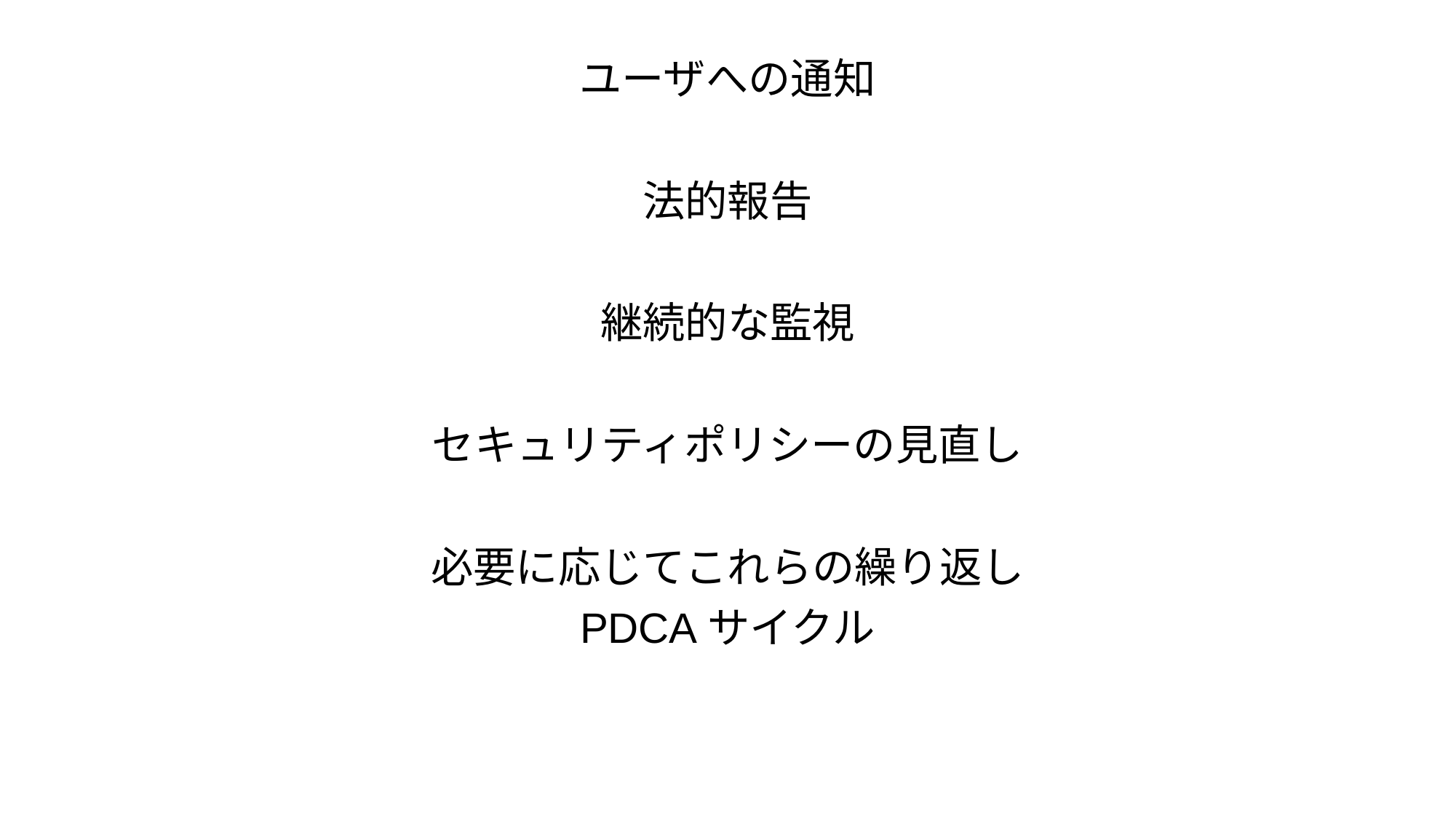

ユーザへの通知

法的報告

継続的な監視

セキュリティポリシーの見直し

必要に応じてこれらの繰り返し
PDCAサイクル